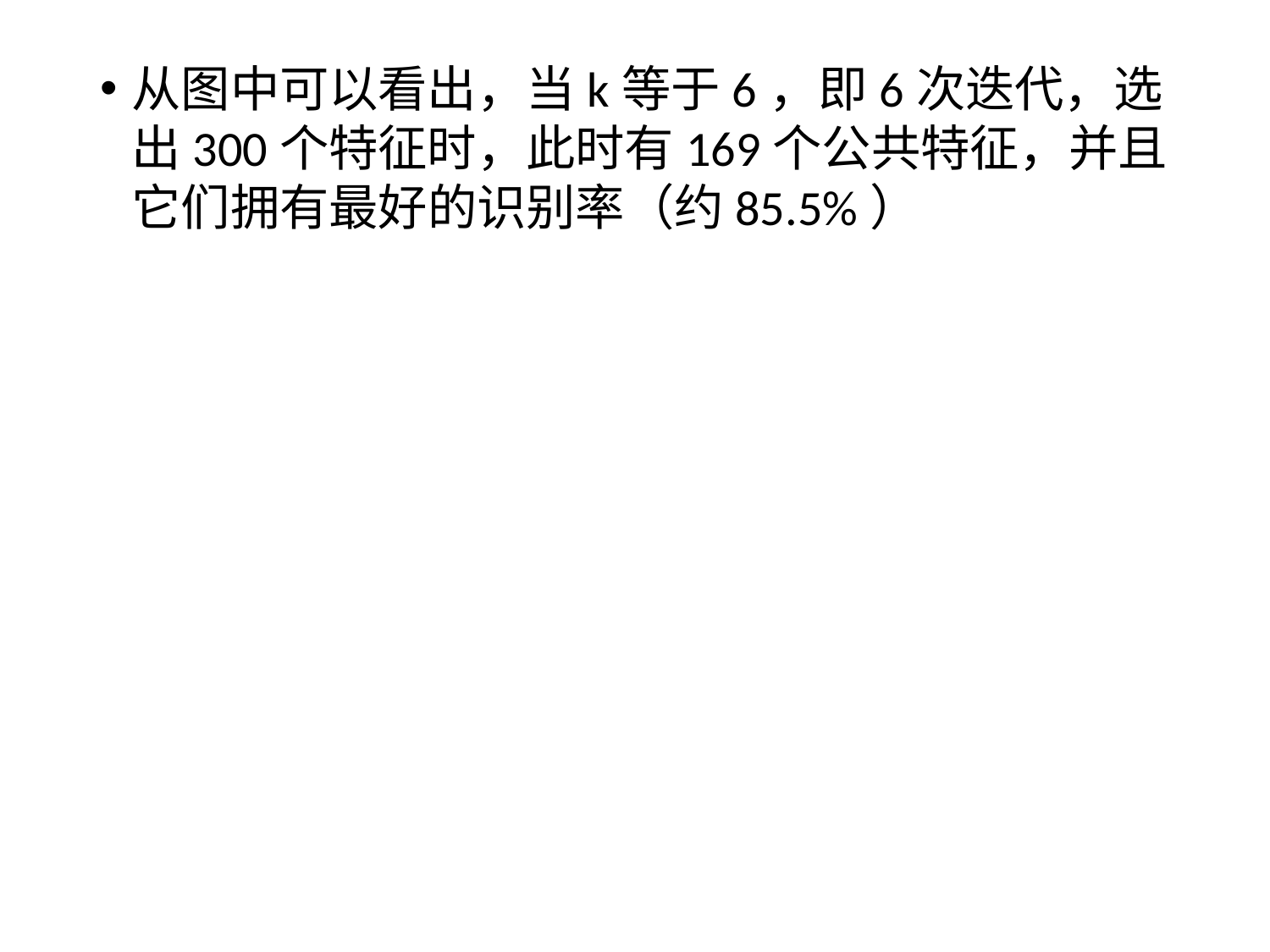

从图中可以看出，当k等于6，即6次迭代，选出300个特征时，此时有169个公共特征，并且它们拥有最好的识别率（约85.5%）